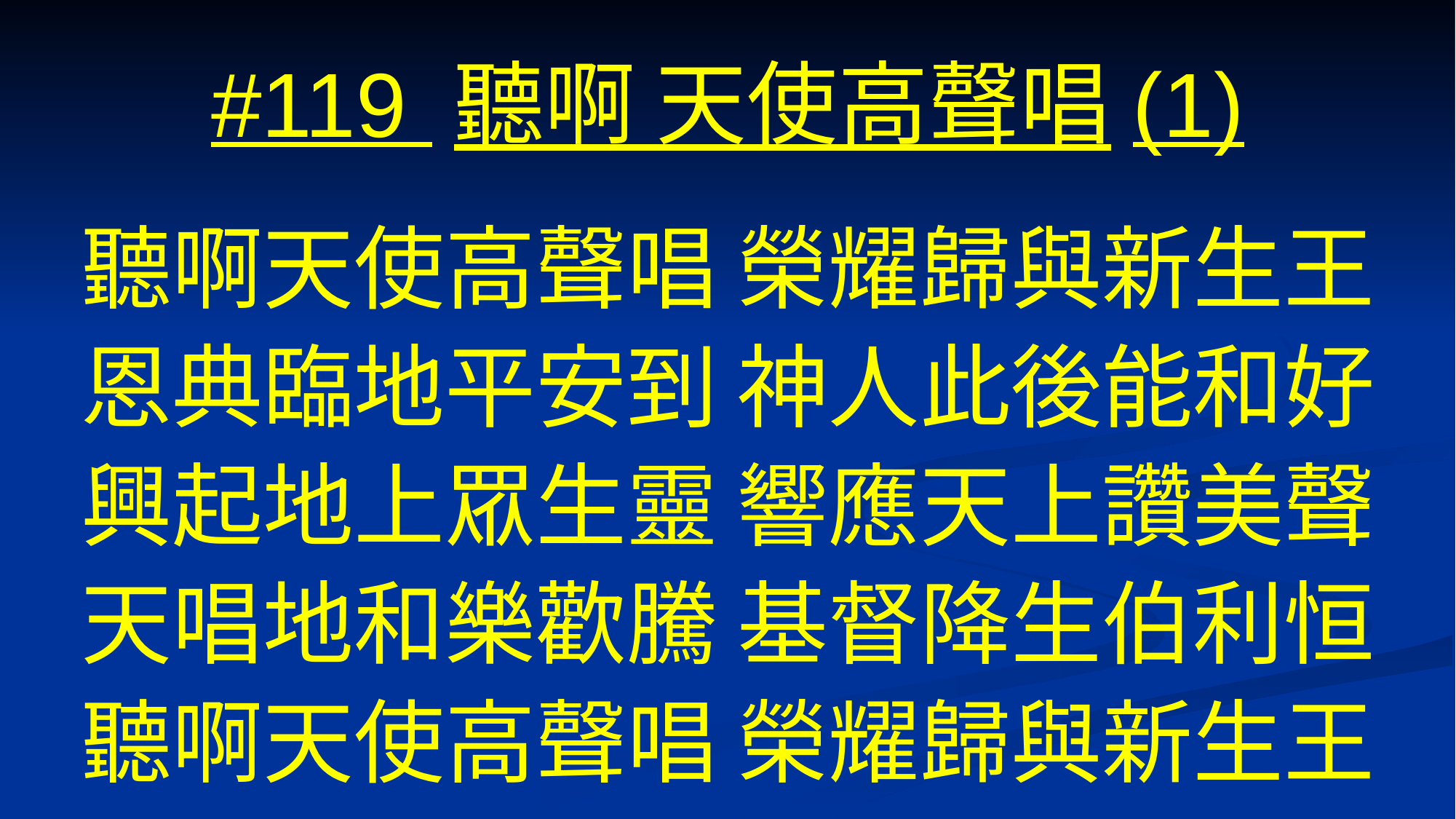

# #119 聽啊 天使高聲唱(1)
聽啊天使高聲唱 榮耀歸與新生王
恩典臨地平安到 神人此後能和好
興起地上眾生靈 響應天上讚美聲
天唱地和樂歡騰 基督降生伯利恒
聽啊天使高聲唱 榮耀歸與新生王